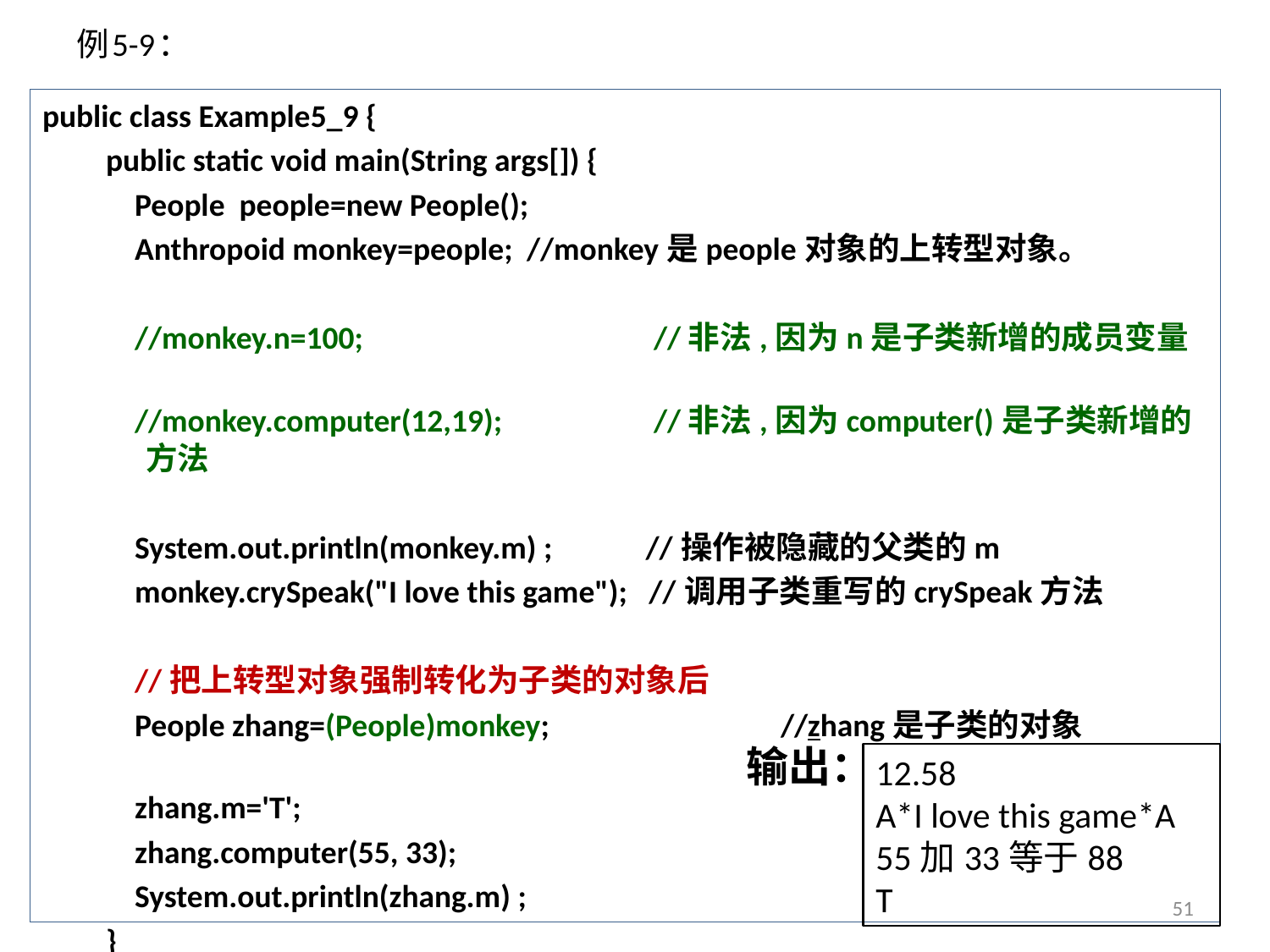

# 例5-9：
public class Example5_9 {
public static void main(String args[]) {
    People  people=new People();
    Anthropoid monkey=people; 	//monkey是people对象的上转型对象。

    //monkey.n=100;                        	//非法,因为n是子类新增的成员变量
    //monkey.computer(12,19);     	//非法,因为computer()是子类新增的方法

    System.out.println(monkey.m) ;             //操作被隐藏的父类的m
    monkey.crySpeak("I love this game");   //调用子类重写的crySpeak方法

    //把上转型对象强制转化为子类的对象后
    People zhang=(People)monkey;		//zhang是子类的对象
    zhang.m='T';
    zhang.computer(55, 33);
    System.out.println(zhang.m) ;
}
}
输出：
12.58
A*I love this game*A
55加33等于88
T
51